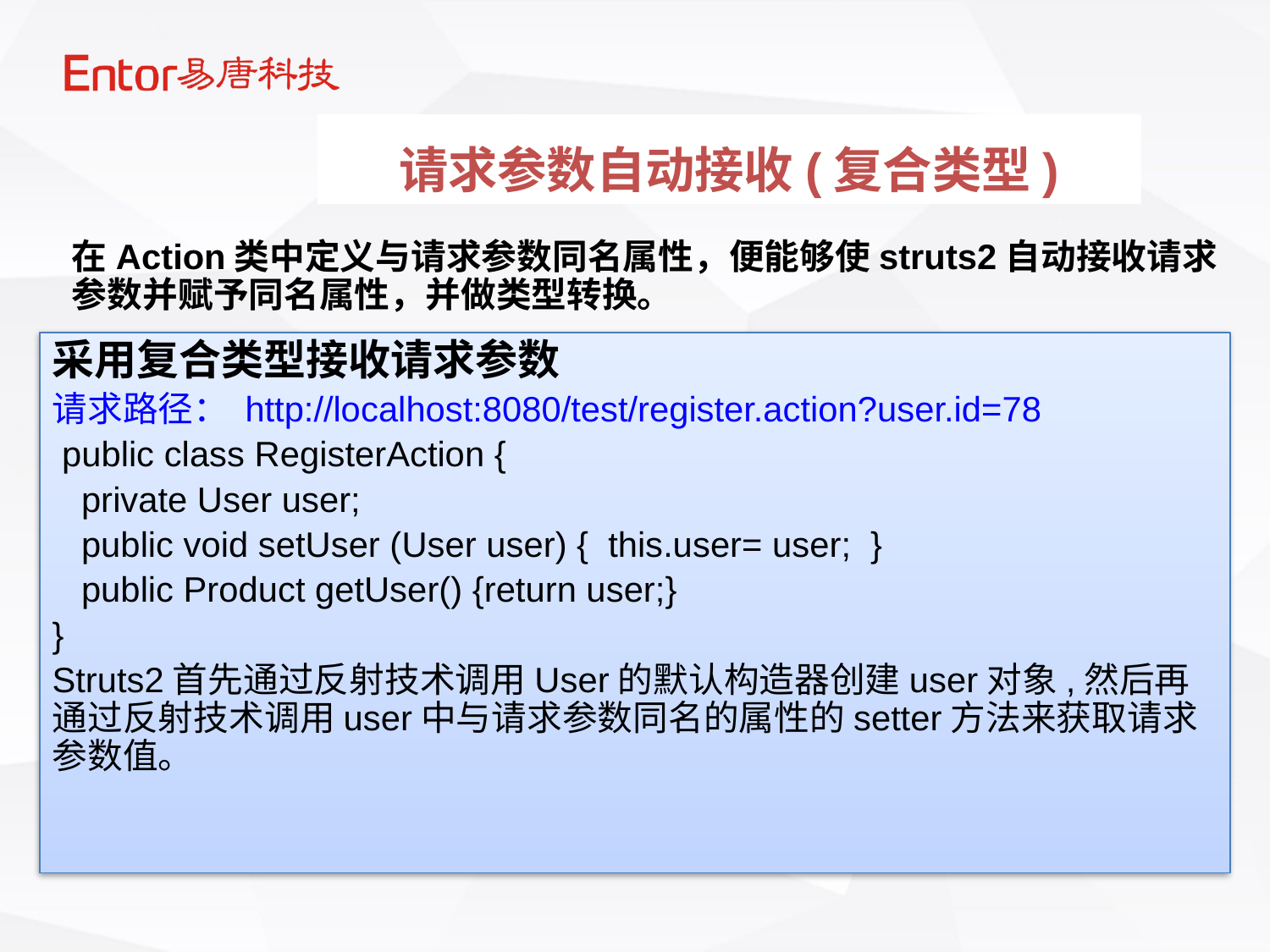

请求参数自动接收(复合类型)
在Action类中定义与请求参数同名属性，便能够使struts2自动接收请求参数并赋予同名属性，并做类型转换。
采用复合类型接收请求参数
请求路径： http://localhost:8080/test/register.action?user.id=78
 public class RegisterAction {
   private User user;
   public void setUser (User user) {  this.user= user;  }
   public Product getUser() {return user;}
}
Struts2首先通过反射技术调用User的默认构造器创建user对象,然后再通过反射技术调用user中与请求参数同名的属性的setter方法来获取请求参数值。